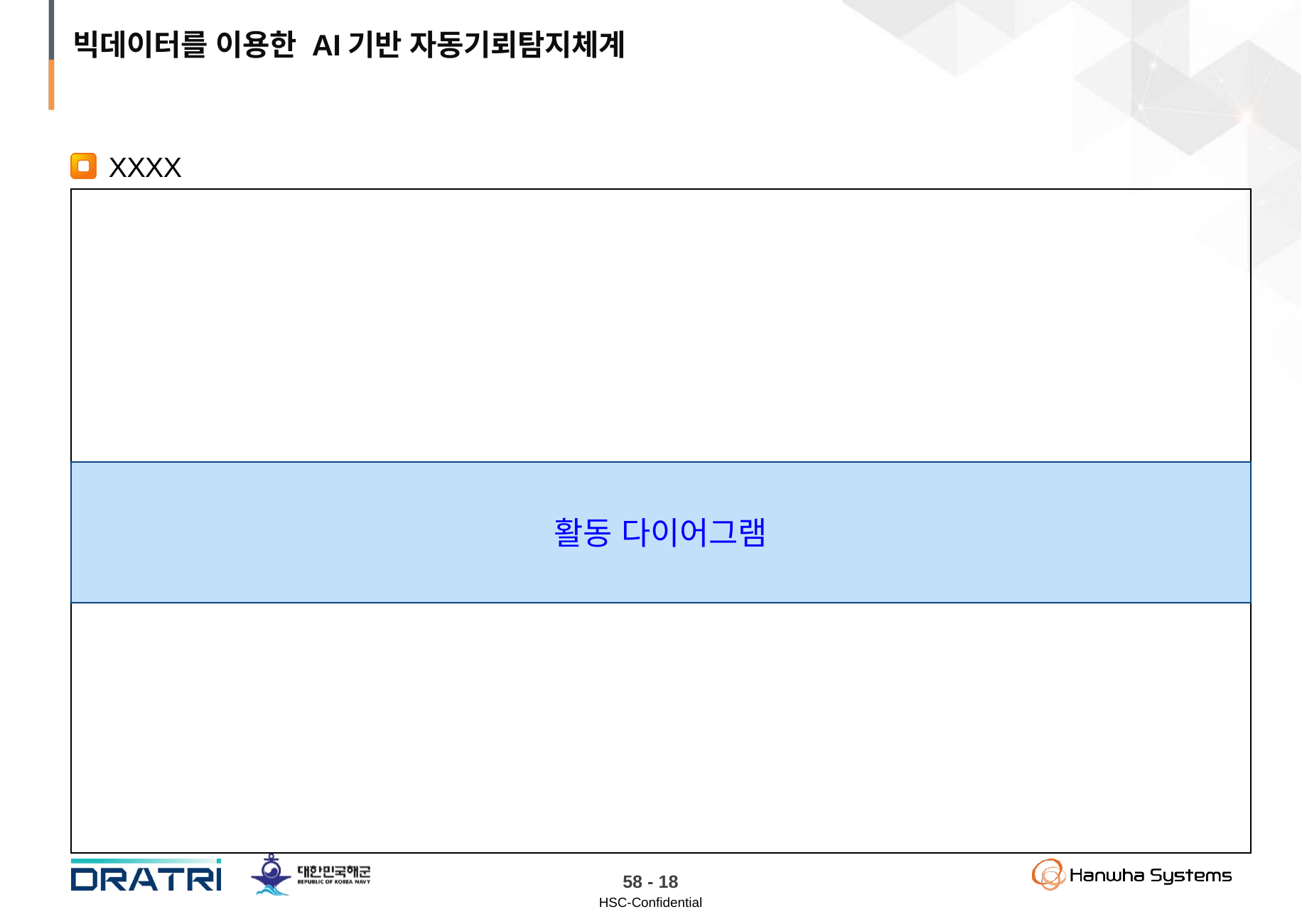

#
XXXX
|  |
| --- |
활동 다이어그램